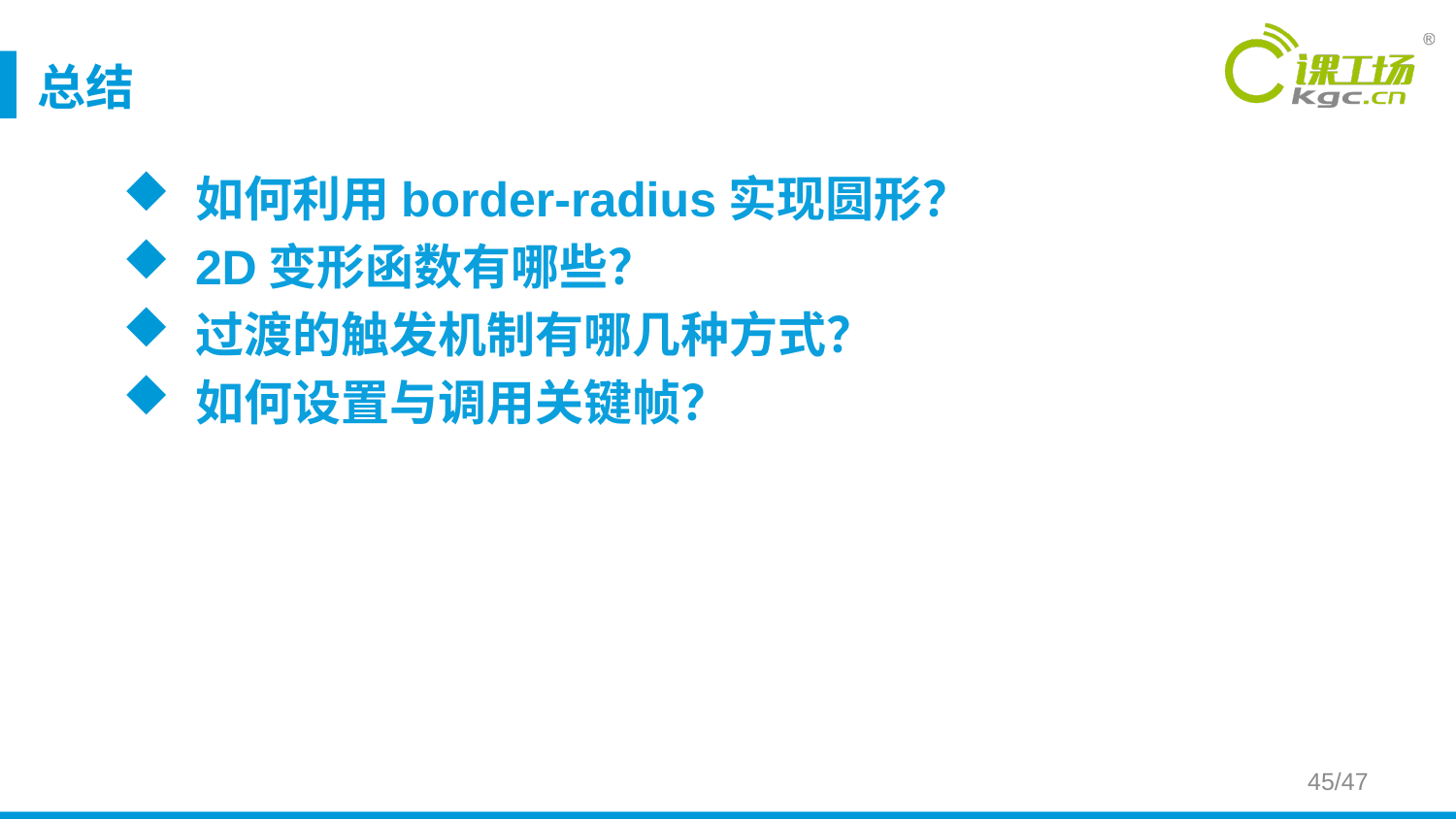

# 总结
如何利用border-radius实现圆形？
2D变形函数有哪些？
过渡的触发机制有哪几种方式？
如何设置与调用关键帧？

45/47